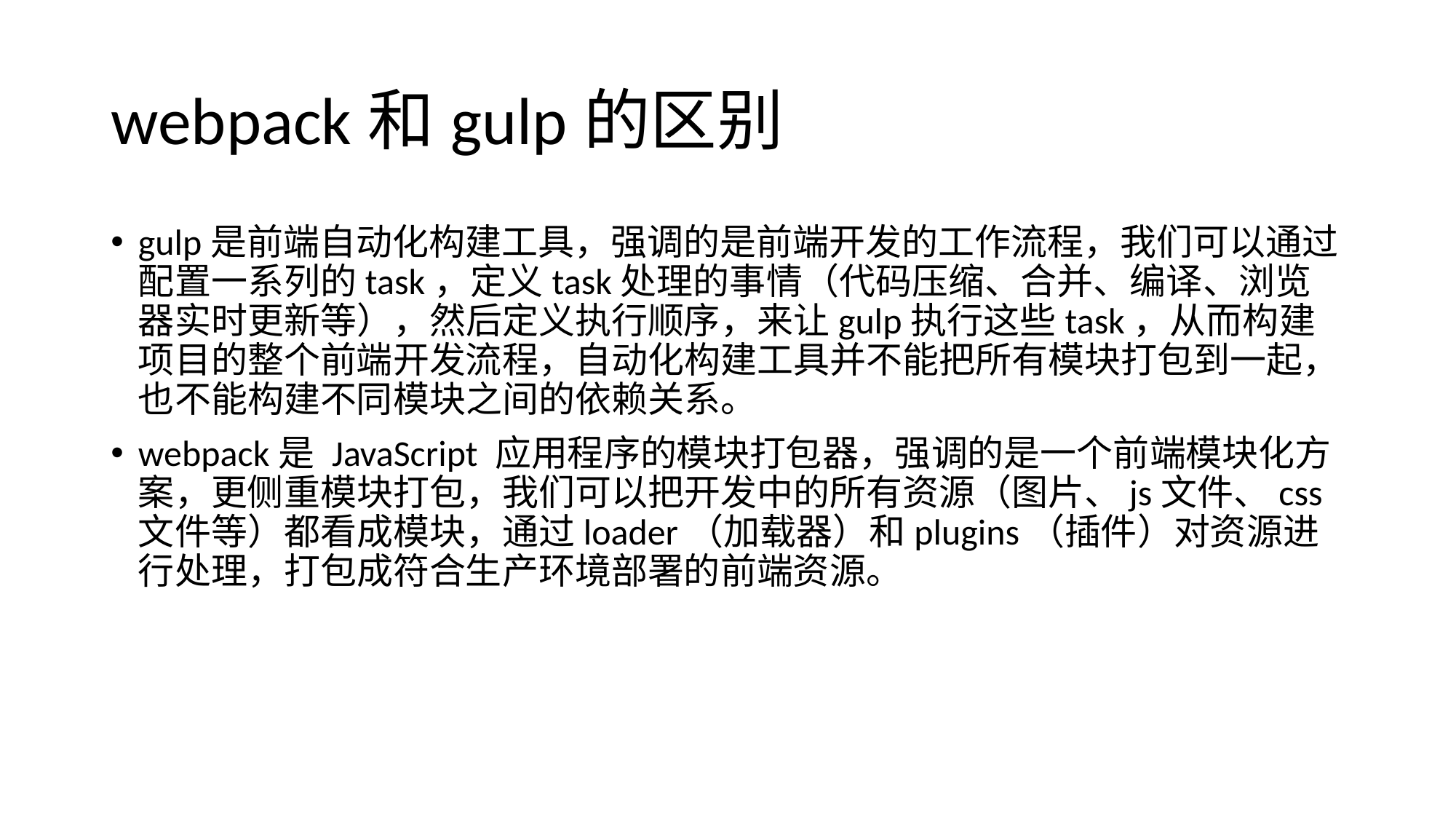

# webpack和gulp的区别
gulp是前端自动化构建工具，强调的是前端开发的工作流程，我们可以通过配置一系列的task，定义task处理的事情（代码压缩、合并、编译、浏览器实时更新等），然后定义执行顺序，来让gulp执行这些task，从而构建项目的整个前端开发流程，自动化构建工具并不能把所有模块打包到一起，也不能构建不同模块之间的依赖关系。
webpack是 JavaScript 应用程序的模块打包器，强调的是一个前端模块化方案，更侧重模块打包，我们可以把开发中的所有资源（图片、js文件、css文件等）都看成模块，通过loader（加载器）和plugins（插件）对资源进行处理，打包成符合生产环境部署的前端资源。